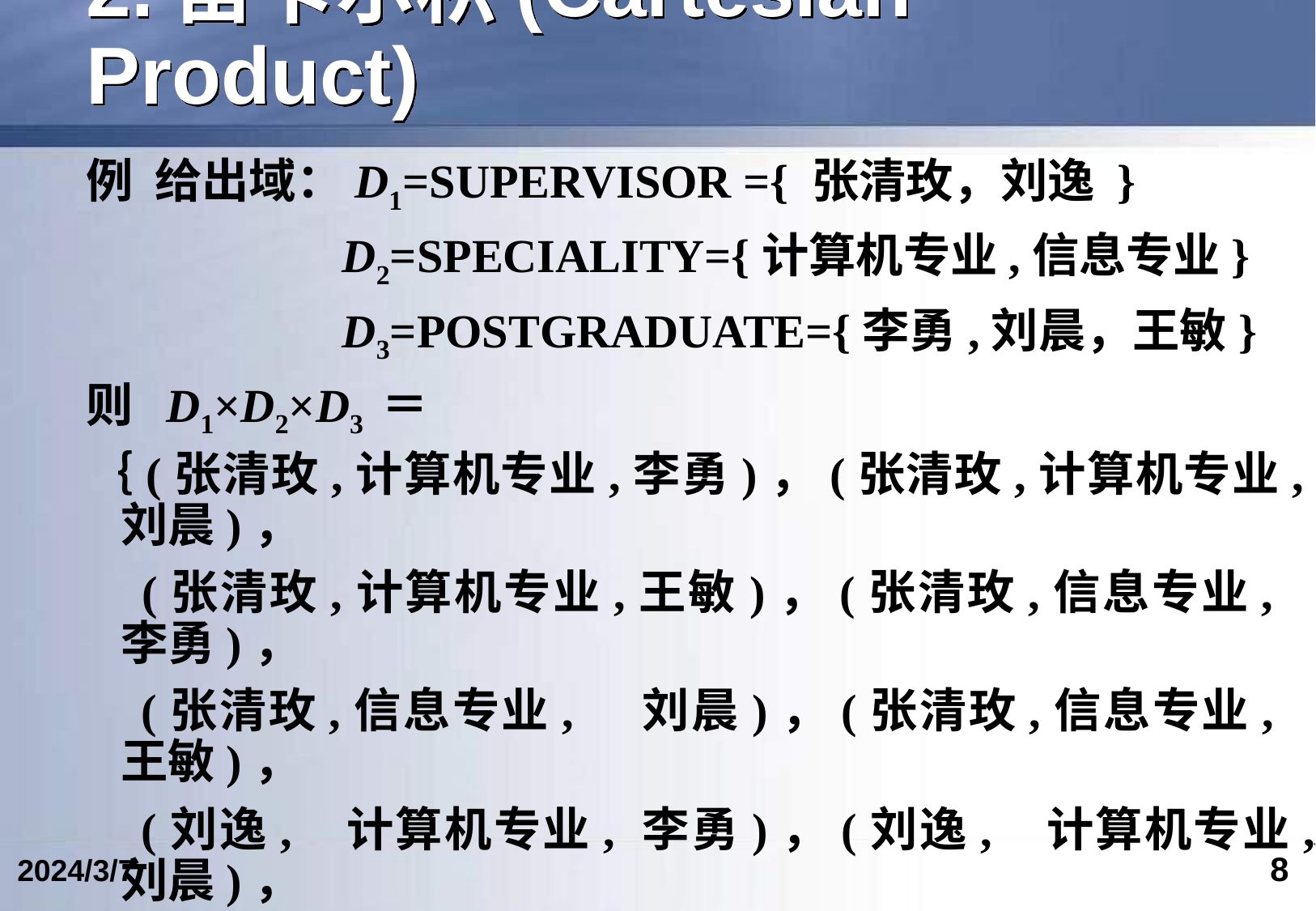

# 2.笛卡尔积(Cartesian Product)
例  给出域：D1=SUPERVISOR ={ 张清玫，刘逸 }
             D2=SPECIALITY={计算机专业,信息专业}
             D3=POSTGRADUATE={李勇,刘晨，王敏}
则  D1×D2×D3 ＝
｛(张清玫,计算机专业,李勇)，(张清玫,计算机专业,刘晨)，
    (张清玫,计算机专业,王敏)，(张清玫,信息专业,    李勇)，
    (张清玫,信息专业,    刘晨)，(张清玫,信息专业,    王敏)，
    (刘逸,   计算机专业, 李勇)，(刘逸,   计算机专业, 刘晨)，
     (刘逸，计算机专业,王敏)，(刘逸，信息专业，李勇)，
     (刘逸，信息专业，刘晨)，(刘逸，信息专业，王敏) ｝
8
2024/3/7